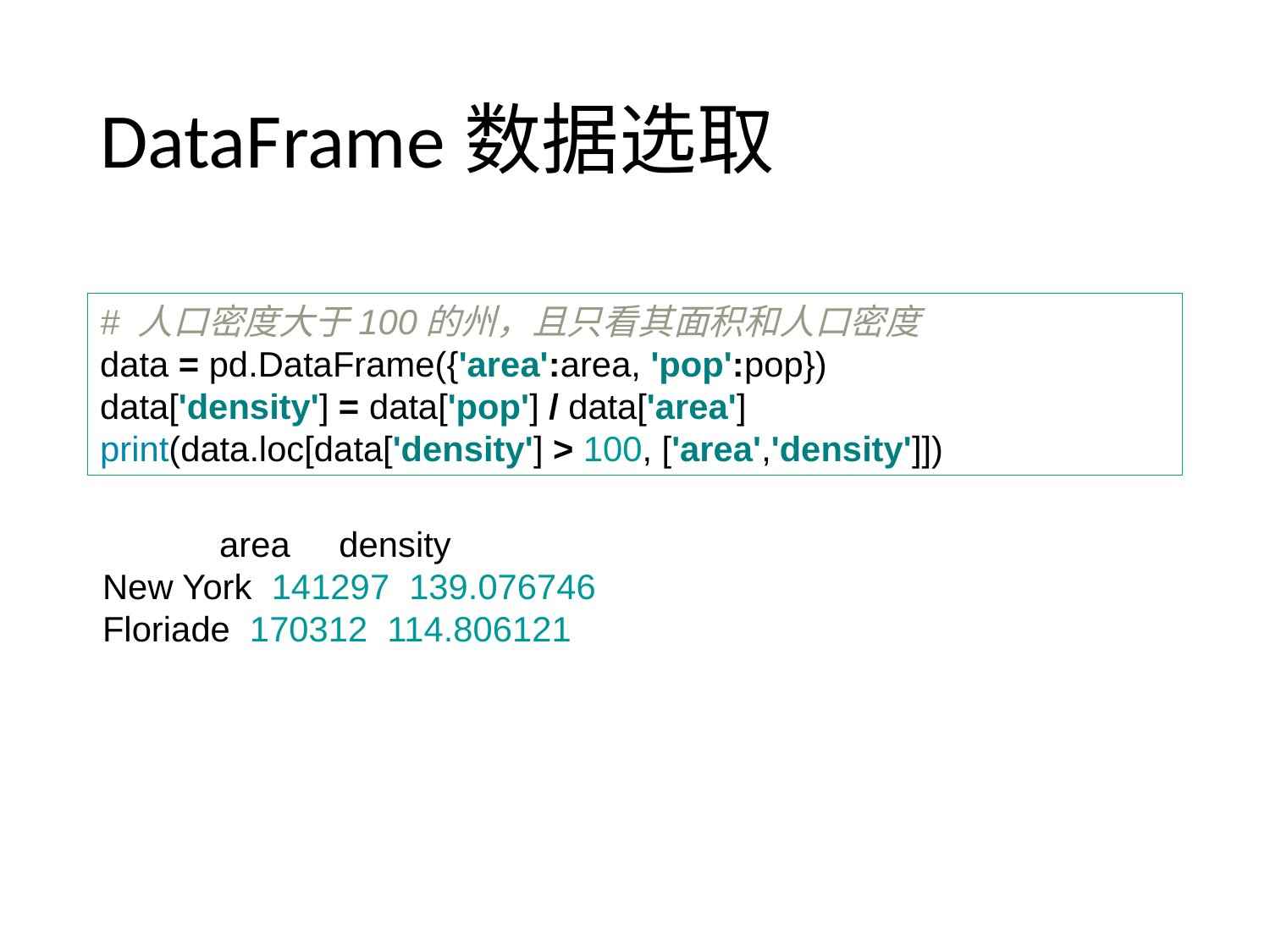

# DataFrame数据选取
# 人口密度大于100的州，且只看其面积和人口密度 data = pd.DataFrame({'area':area, 'pop':pop}) data['density'] = data['pop'] / data['area'] print(data.loc[data['density'] > 100, ['area','density']])
            area     density
New York  141297  139.076746
Floriade  170312  114.806121
29